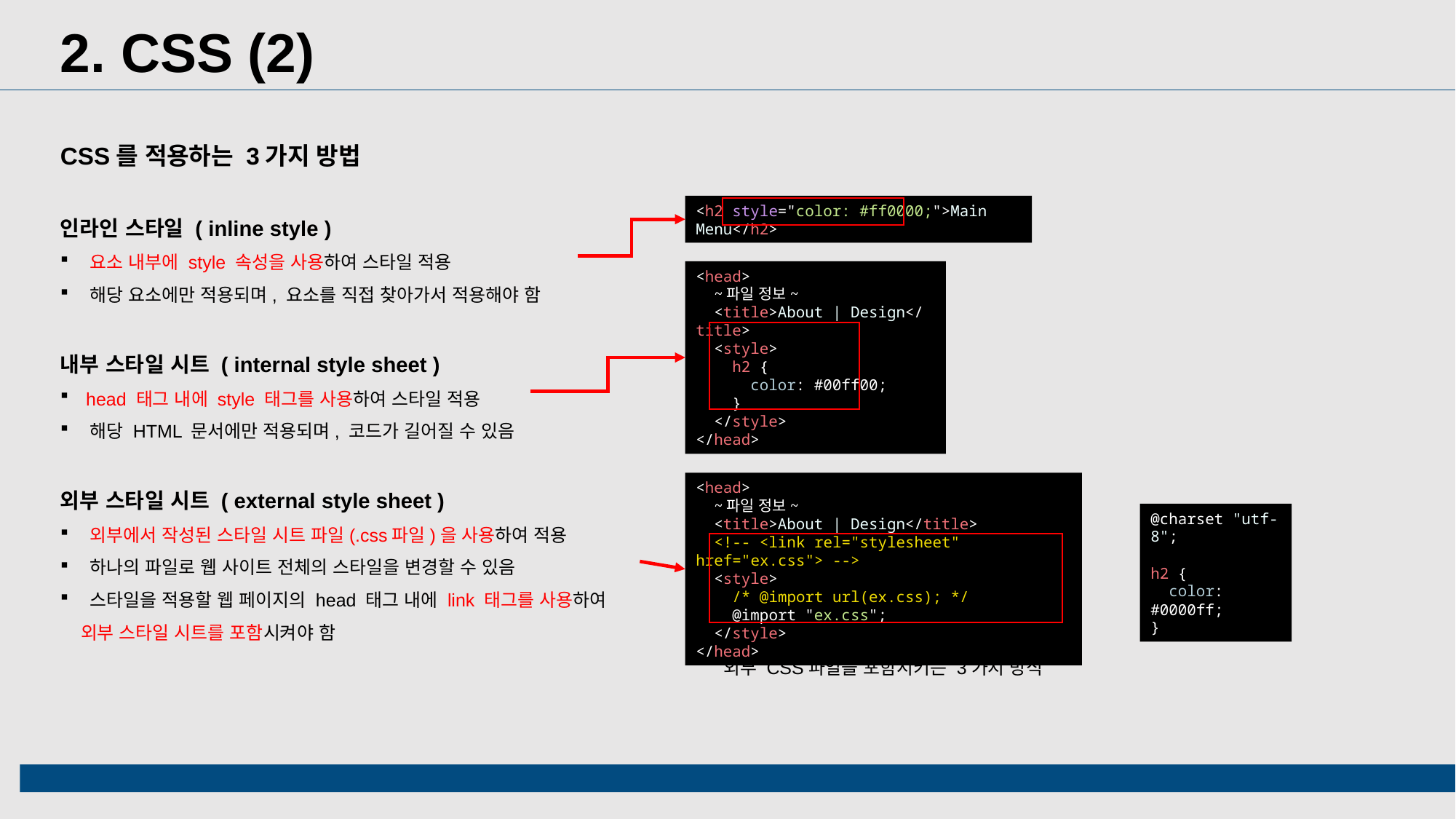

2. CSS (2)
CSS를 적용하는 3가지 방법

인라인 스타일 ( inline style )
 요소 내부에 style 속성을 사용하여 스타일 적용
 해당 요소에만 적용되며, 요소를 직접 찾아가서 적용해야 함

내부 스타일 시트 ( internal style sheet )
 head 태그 내에 style 태그를 사용하여 스타일 적용
 해당 HTML 문서에만 적용되며, 코드가 길어질 수 있음

외부 스타일 시트 ( external style sheet )
 외부에서 작성된 스타일 시트 파일(.css파일)을 사용하여 적용
 하나의 파일로 웹 사이트 전체의 스타일을 변경할 수 있음
 스타일을 적용할 웹 페이지의 head 태그 내에 link 태그를 사용하여 외부 스타일 시트를 포함시켜야 함
<h2 style="color: #ff0000;">Main Menu</h2>

<head>
  ~파일 정보~
  <title>About | Design</title>
  <style>
    h2 {
      color: #00ff00;
    }
  </style>
</head>

<head>
  ~파일 정보~
  <title>About | Design</title>
  <!-- <link rel="stylesheet" href="ex.css"> -->
  <style>
    /* @import url(ex.css); */
    @import "ex.css";
  </style>
</head>
@charset "utf-8";
h2 {
  color: #0000ff;
}

ex.CSS 파일
외부 CSS파일을 포함시키는 3가지 방식